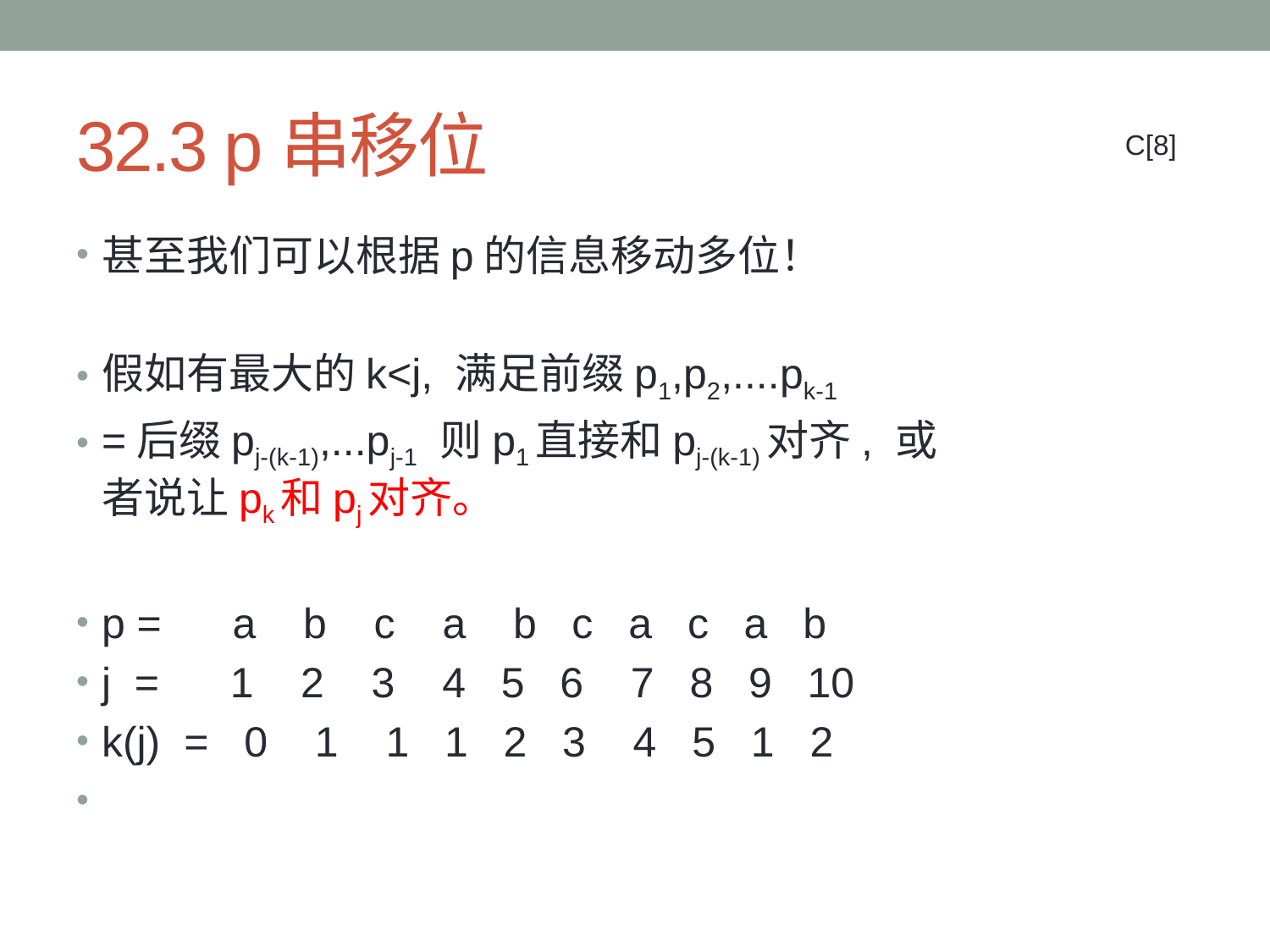

# 32.3 p串移位
C[8]
甚至我们可以根据p的信息移动多位！

假如有最大的k<j, 满足前缀p1,p2,....pk-1
=后缀pj-(k-1),...pj-1 则p1直接和pj-(k-1)对齐, 或者说让pk和pj对齐。

p =      a    b    c    a    b   c   a   c   a   b
j  =      1    2    3    4   5   6    7   8   9   10
k(j)  =   0    1    1   1   2   3    4   5   1   2